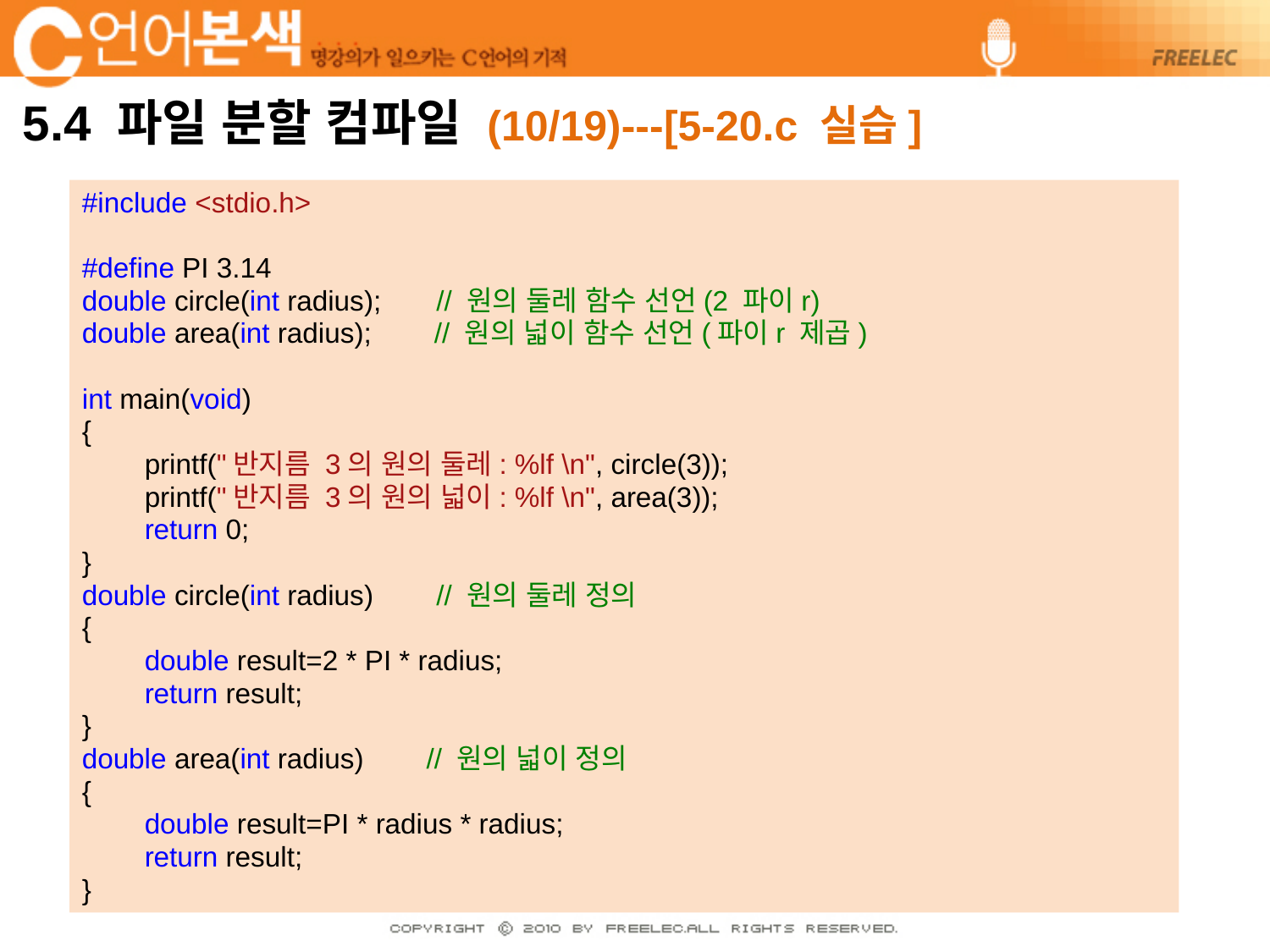

# 5.4 파일 분할 컴파일 (10/19)---[5-20.c 실습]
#include <stdio.h>

#define PI 3.14
double circle(int radius);       // 원의 둘레 함수 선언(2 파이r)
double area(int radius);        // 원의 넓이 함수 선언(파이r 제곱)

int main(void)
{
        printf("반지름 3의 원의 둘레: %lf \n", circle(3));
        printf("반지름 3의 원의 넓이: %lf \n", area(3));
        return 0;
}
double circle(int radius)        // 원의 둘레 정의
{
        double result=2 * PI * radius;
        return result;
}
double area(int radius)        // 원의 넓이 정의
{
        double result=PI * radius * radius;
        return result;
}